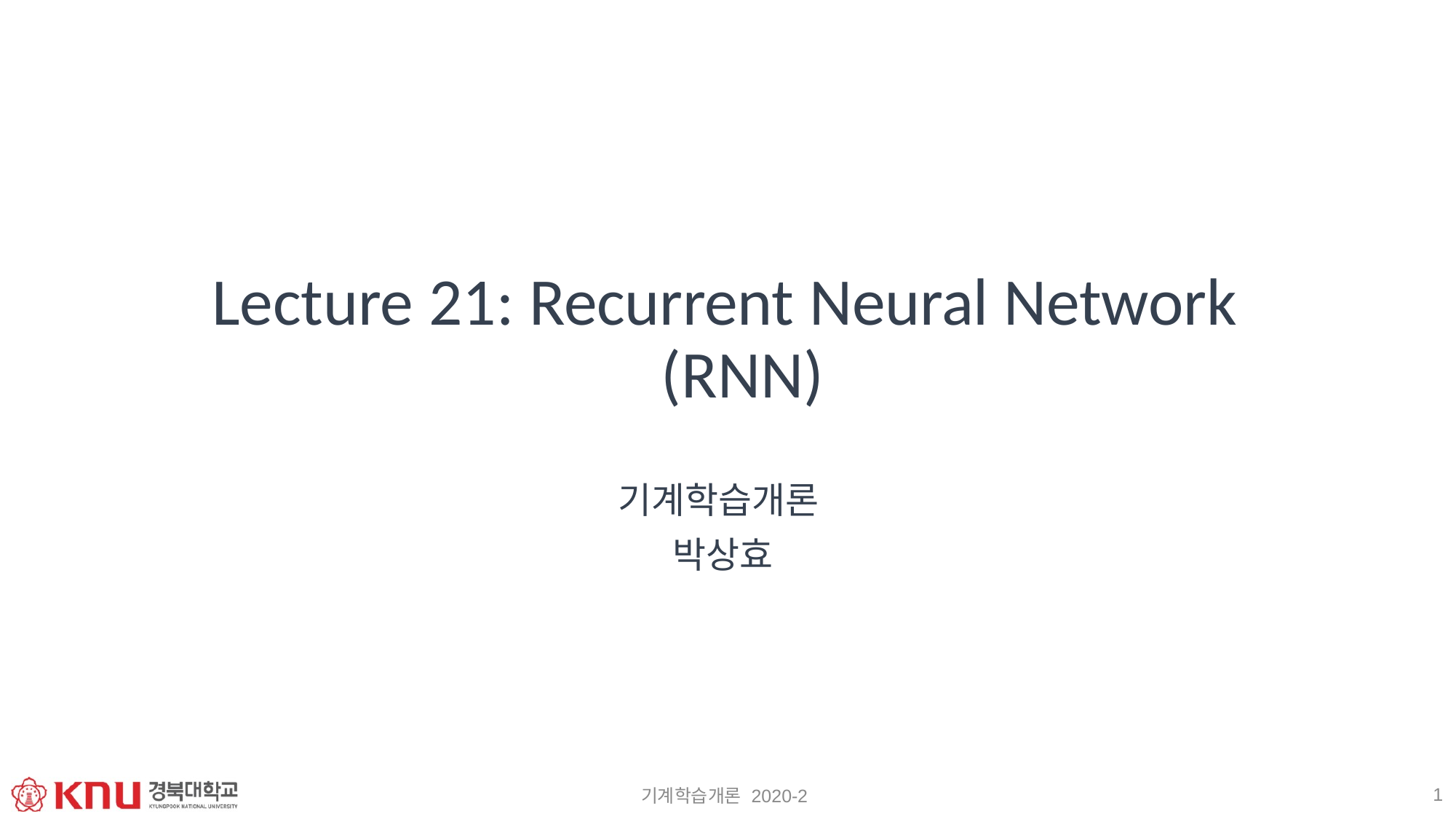

# Lecture 21: Recurrent Neural Network  (RNN)
기계학습개론  박상효
1
기계학습개론 2020-2